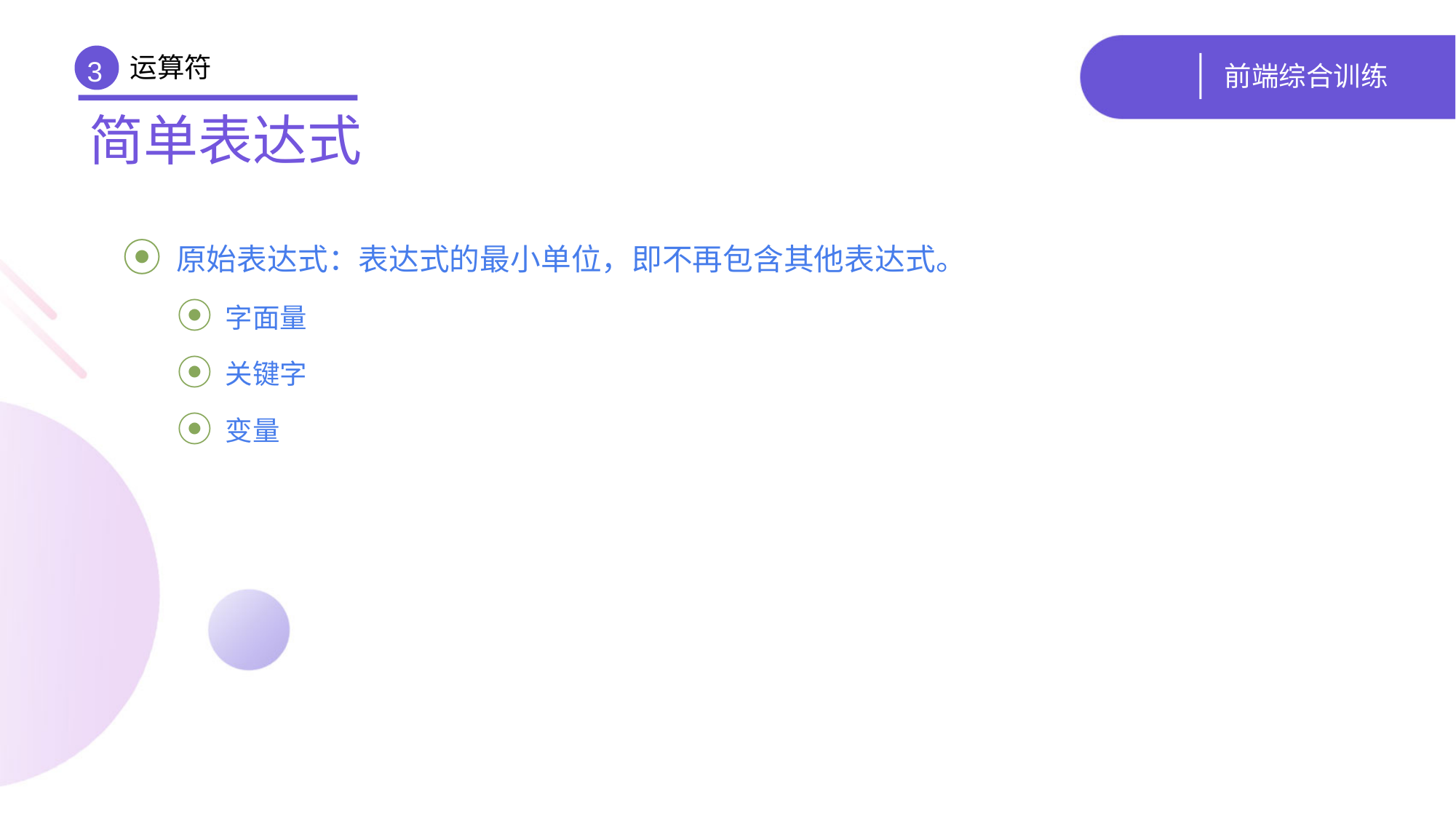

运算符
# 前端综合训练
3
简单表达式
 原始表达式：表达式的最小单位，即不再包含其他表达式。
 字面量
 关键字
 变量